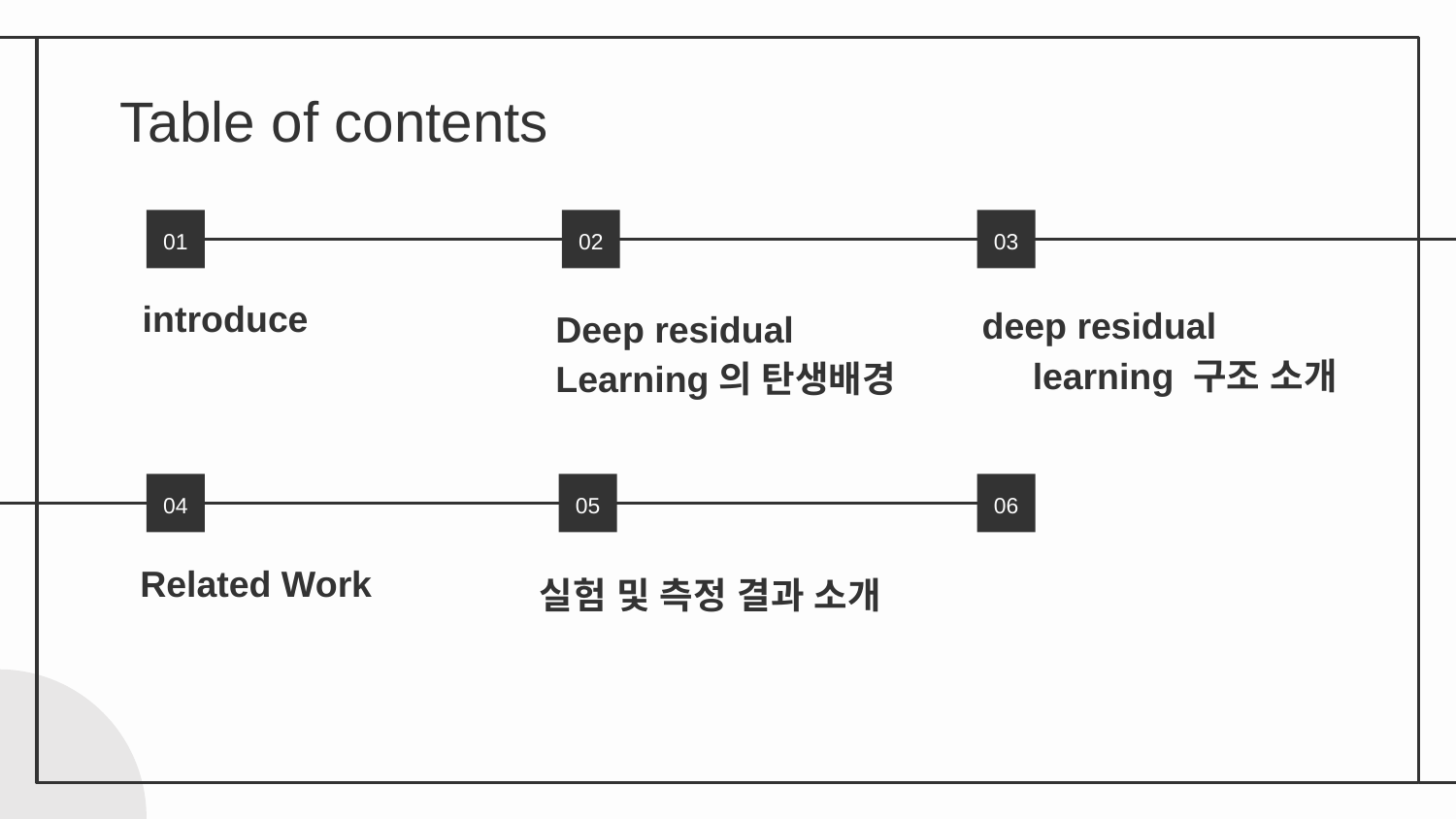

# Table of contents
01
02
03
introduce
deep residual learning 구조 소개
Deep residual
Learning의 탄생배경
04
05
06
Related Work
실험 및 측정 결과 소개